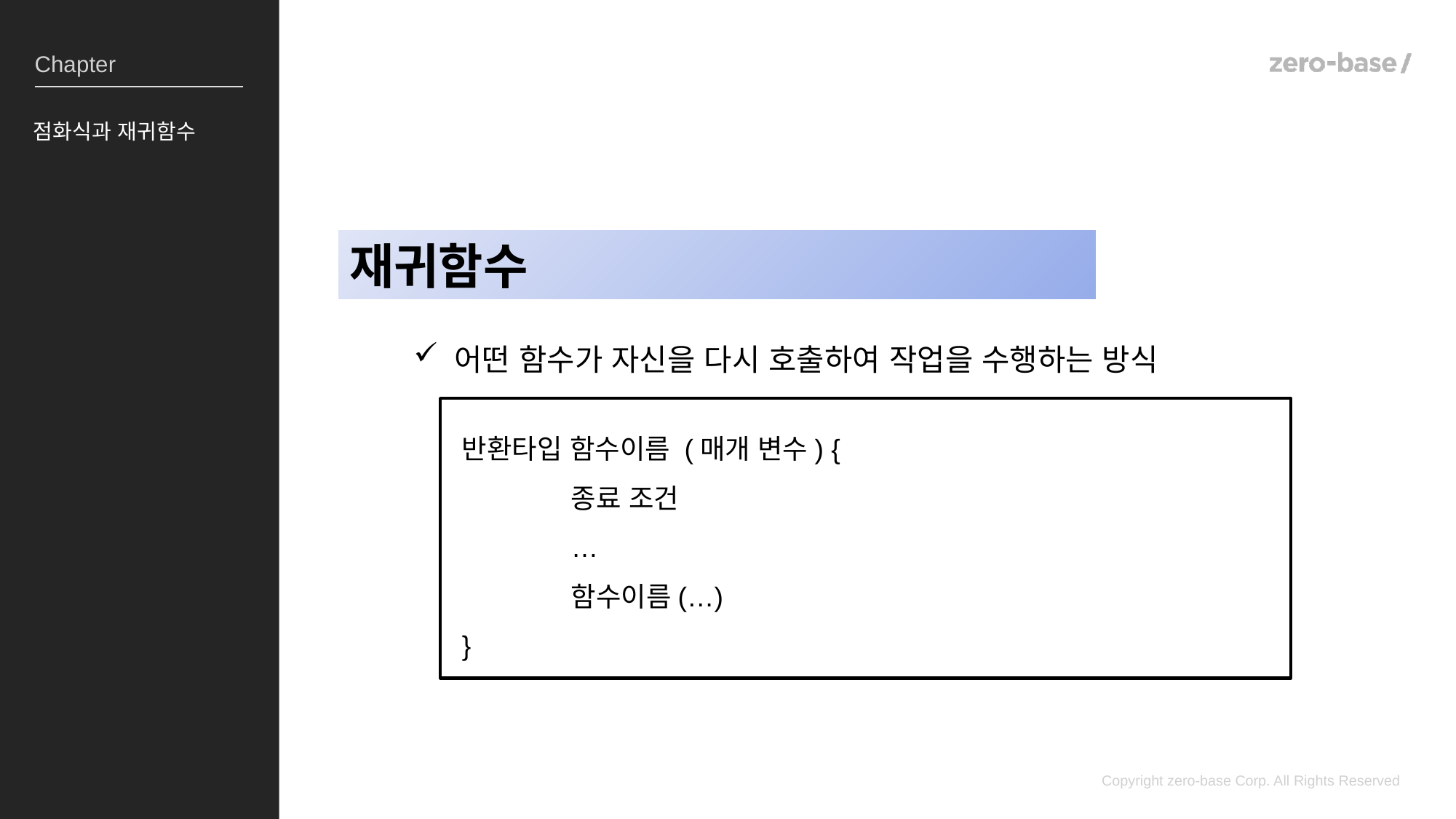

점화식과 재귀함수
재귀함수
어떤 함수가 자신을 다시 호출하여 작업을 수행하는 방식
반환타입 함수이름 (매개 변수) {
	종료 조건
	…
	함수이름(…)
}